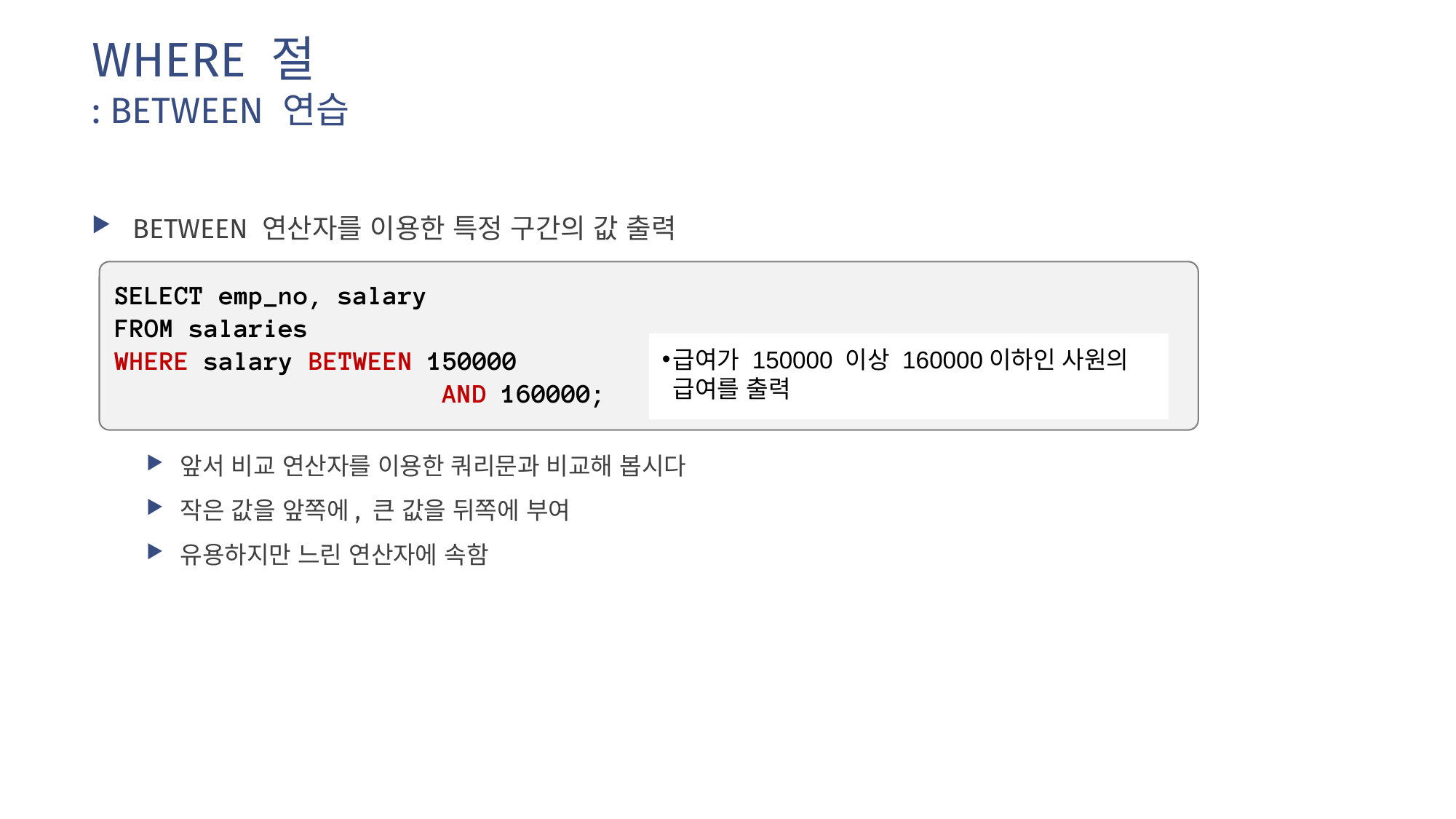

# WHERE 절 : BETWEEN 연습

BETWEEN 연산자를 이용한 특정 구간의 값 출력

앞서 비교 연산자를 이용한 쿼리문과 비교해 봅시다
작은 값을 앞쪽에, 큰 값을 뒤쪽에 부여
유용하지만 느린 연산자에 속함

SELECT emp_no, salary
FROM salaries
WHERE salary BETWEEN 150000
				AND 160000;
급여가 150000 이상 160000이하인 사원의
급여를 출력